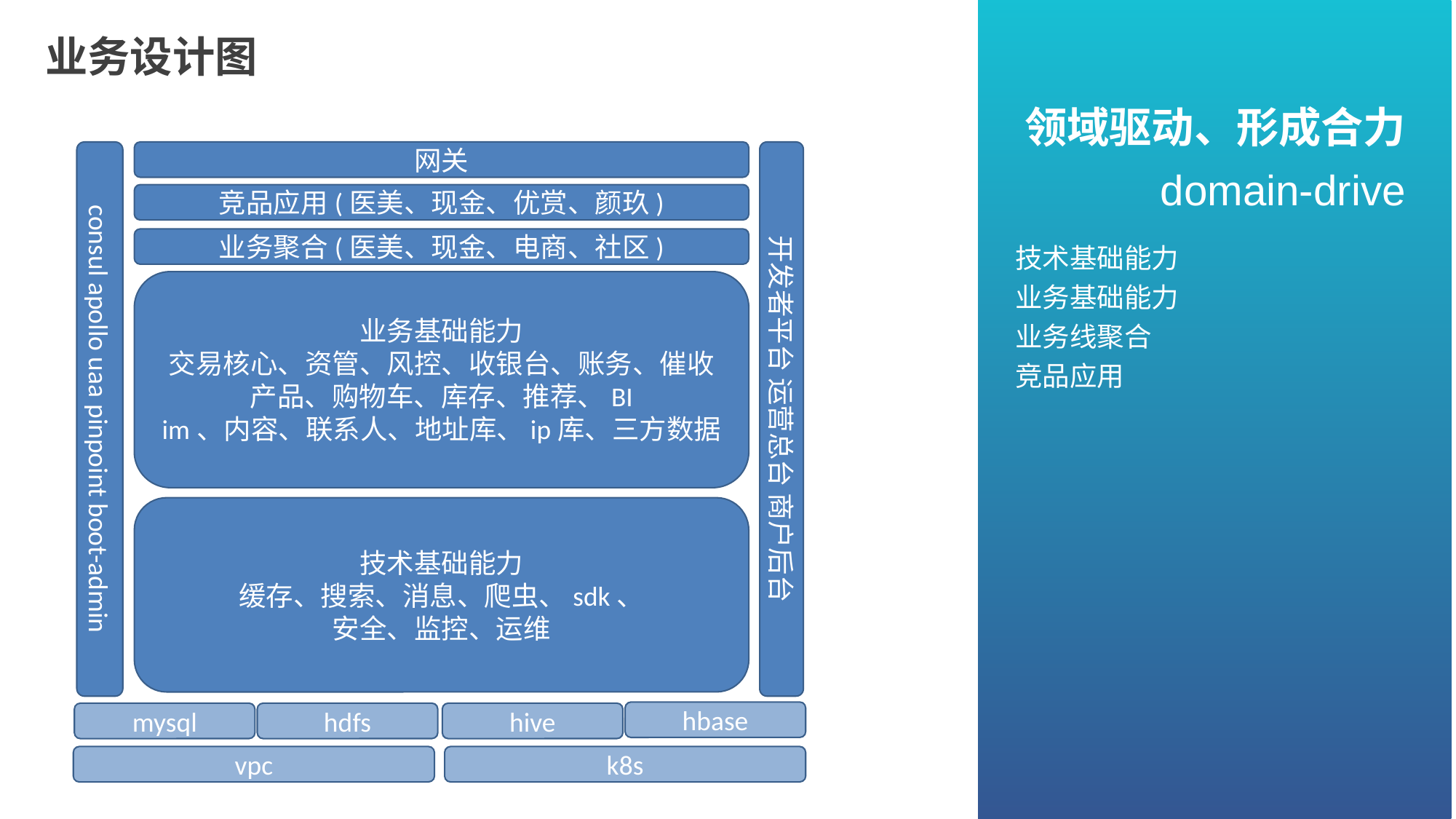

业务设计图
领域驱动、形成合力
consul apollo uaa pinpoint boot-admin
网关
开发者平台 运营总台 商户后台
domain-drive
竞品应用(医美、现金、优赏、颜玖)
业务聚合(医美、现金、电商、社区)
技术基础能力
业务基础能力
业务线聚合
竞品应用
业务基础能力
交易核心、资管、风控、收银台、账务、催收
产品、购物车、库存、推荐、BI
im、内容、联系人、地址库、ip库、三方数据
技术基础能力
缓存、搜索、消息、爬虫、sdk、
安全、监控、运维
hbase
mysql
hdfs
hive
vpc
k8s